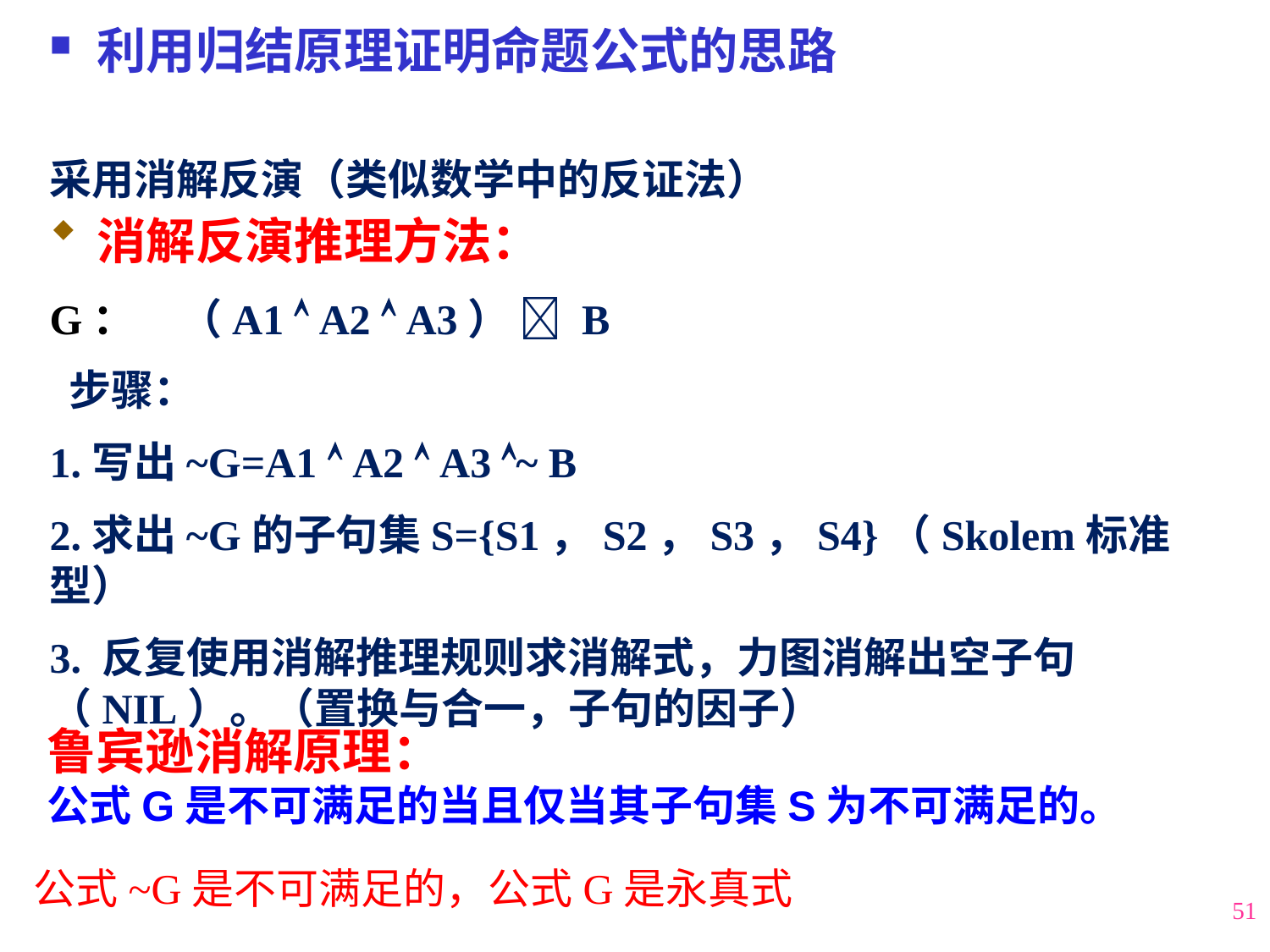

利用归结原理证明命题公式的思路
采用消解反演（类似数学中的反证法）
消解反演推理方法：
G：=（A1 ∧ A2 ∧ A3） → B
 步骤：
1.写出~G=A1 ∧ A2 ∧ A3 ∧~ B
2.求出~G的子句集S={S1，S2，S3，S4}（Skolem标准型）
3. 反复使用消解推理规则求消解式，力图消解出空子句（NIL）。（置换与合一，子句的因子）

鲁宾逊消解原理：
公式G是不可满足的当且仅当其子句集S为不可满足的。
公式~G是不可满足的，公式G是永真式
51